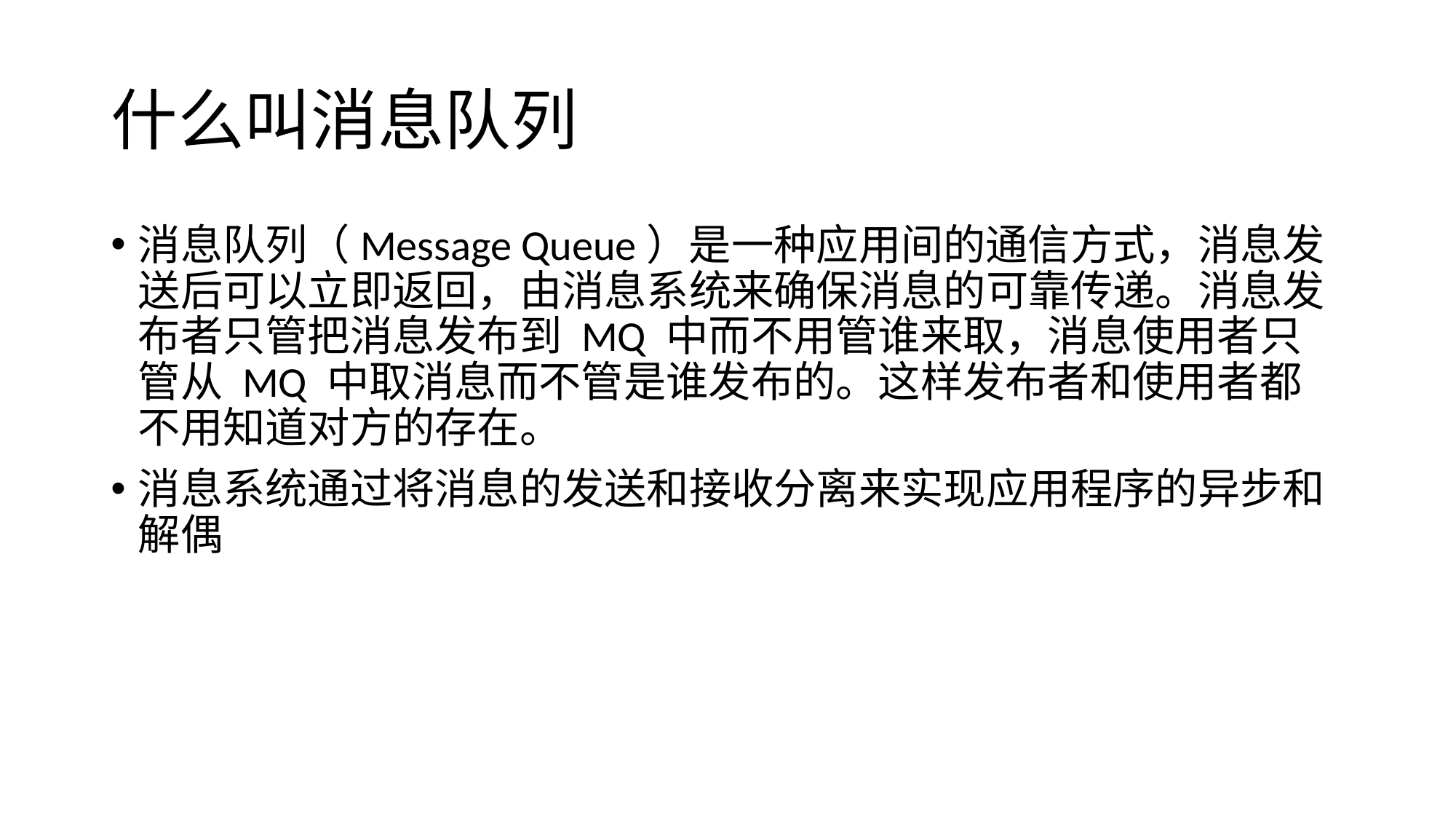

# 什么叫消息队列
消息队列（Message Queue）是一种应用间的通信方式，消息发送后可以立即返回，由消息系统来确保消息的可靠传递。消息发布者只管把消息发布到 MQ 中而不用管谁来取，消息使用者只管从 MQ 中取消息而不管是谁发布的。这样发布者和使用者都不用知道对方的存在。
消息系统通过将消息的发送和接收分离来实现应用程序的异步和解偶